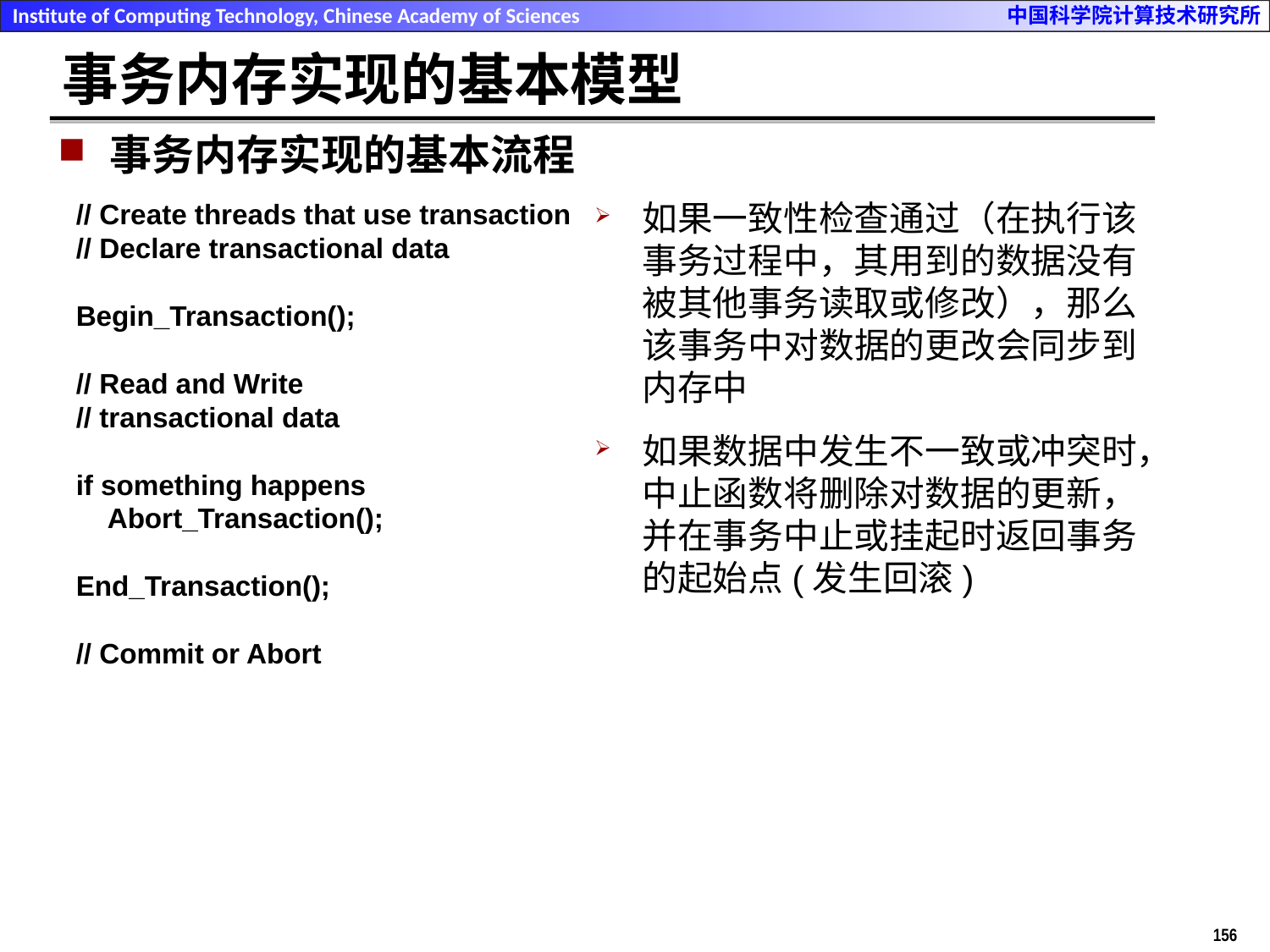

# 事务内存实现的基本模型
事务内存实现的基本流程
// Create threads that use transaction
// Declare transactional data

Begin_Transaction();

// Read and Write
// transactional data

if something happens
    Abort_Transaction();

End_Transaction();

// Commit or Abort
如果一致性检查通过（在执行该事务过程中，其用到的数据没有被其他事务读取或修改），那么该事务中对数据的更改会同步到内存中
如果数据中发生不一致或冲突时，中止函数将删除对数据的更新，并在事务中止或挂起时返回事务的起始点(发生回滚)